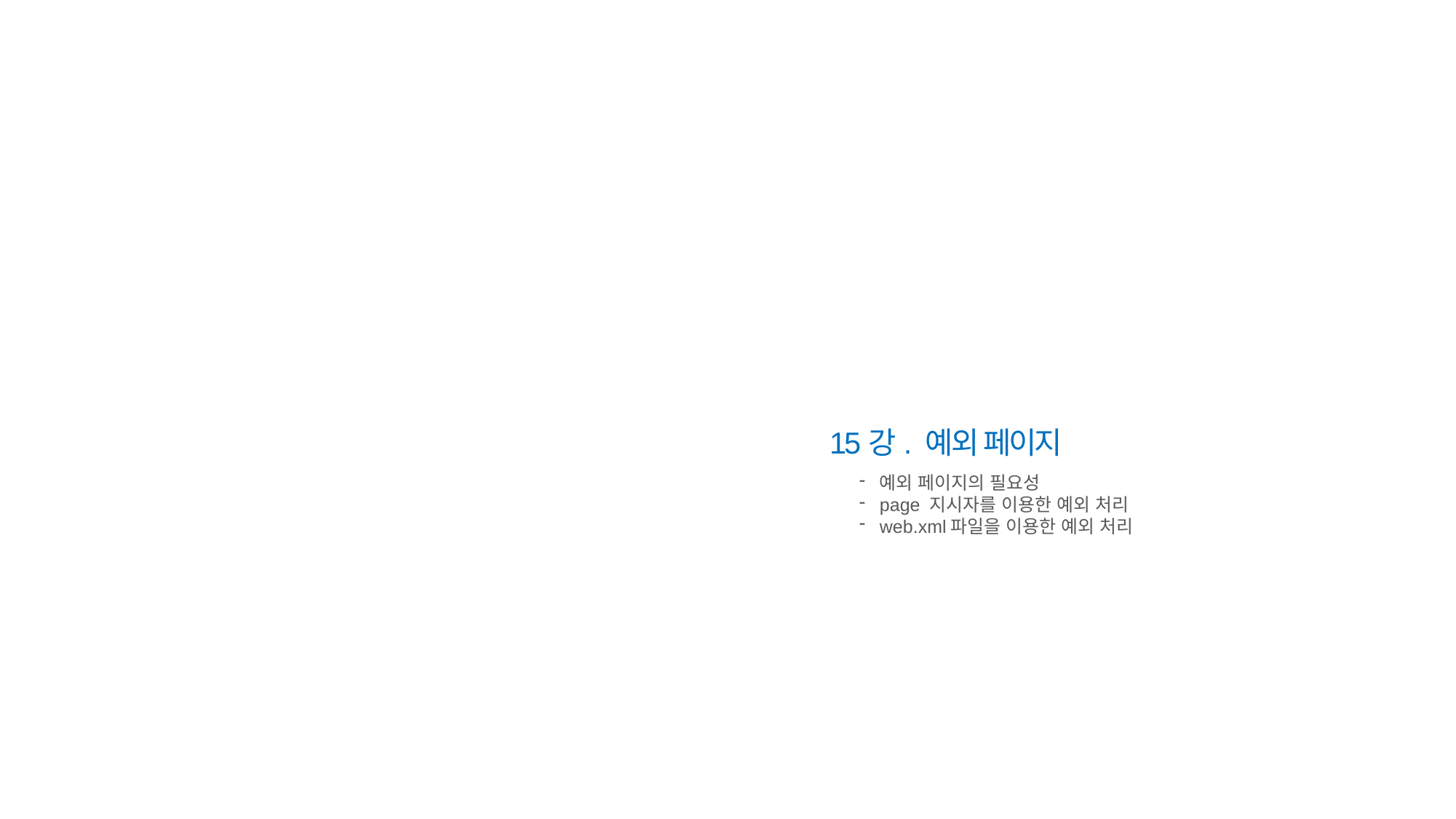

15강. 예외 페이지
예외 페이지의 필요성
page 지시자를 이용한 예외 처리
web.xml파일을 이용한 예외 처리